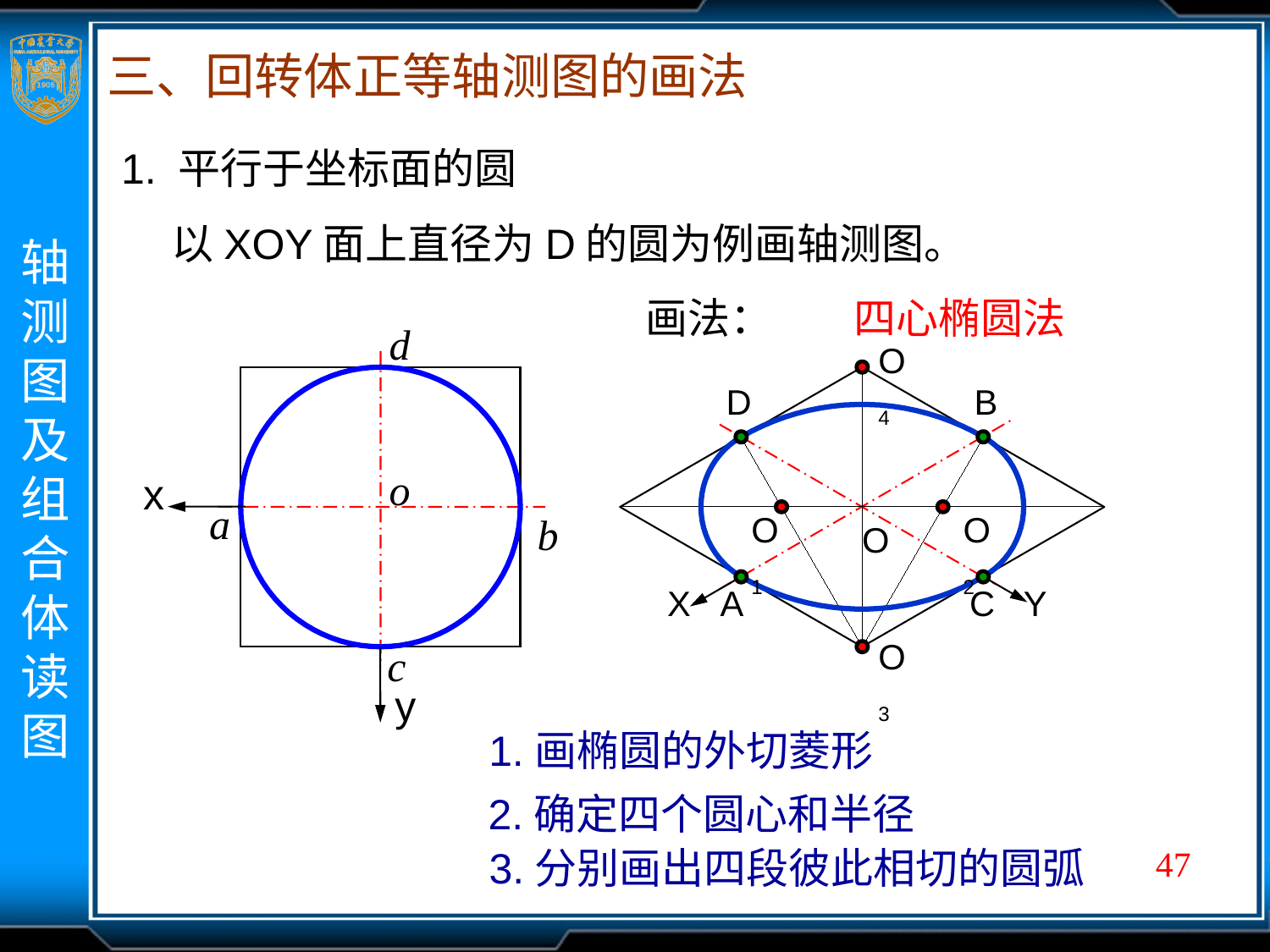

三、回转体正等轴测图的画法
1. 平行于坐标面的圆
以XOY面上直径为D的圆为例画轴测图。
画法：
四心椭圆法
d

o
x
a

b
c

y
O4

D

B

O
X
Y

O1

O2

A

C

O3

1.画椭圆的外切菱形
2.确定四个圆心和半径
3.分别画出四段彼此相切的圆弧
47